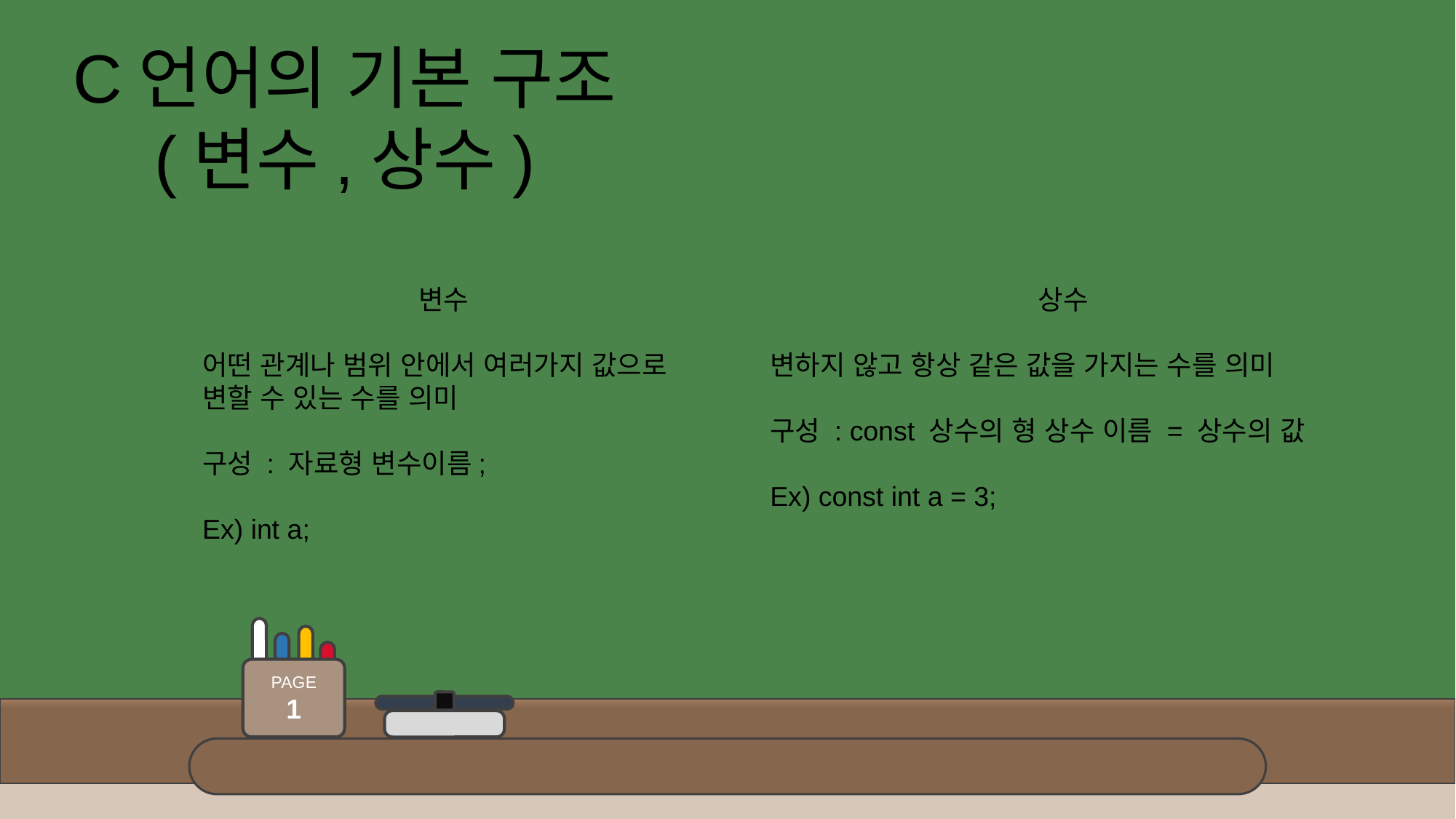

C언어의 기본 구조
(변수,상수)
상수

변하지 않고 항상 같은 값을 가지는 수를 의미

구성 : const 상수의 형 상수 이름 = 상수의 값

Ex) const int a = 3;
변수

어떤 관계나 범위 안에서 여러가지 값으로 변할 수 있는 수를 의미

구성 : 자료형 변수이름;

Ex) int a;

PAGE
1